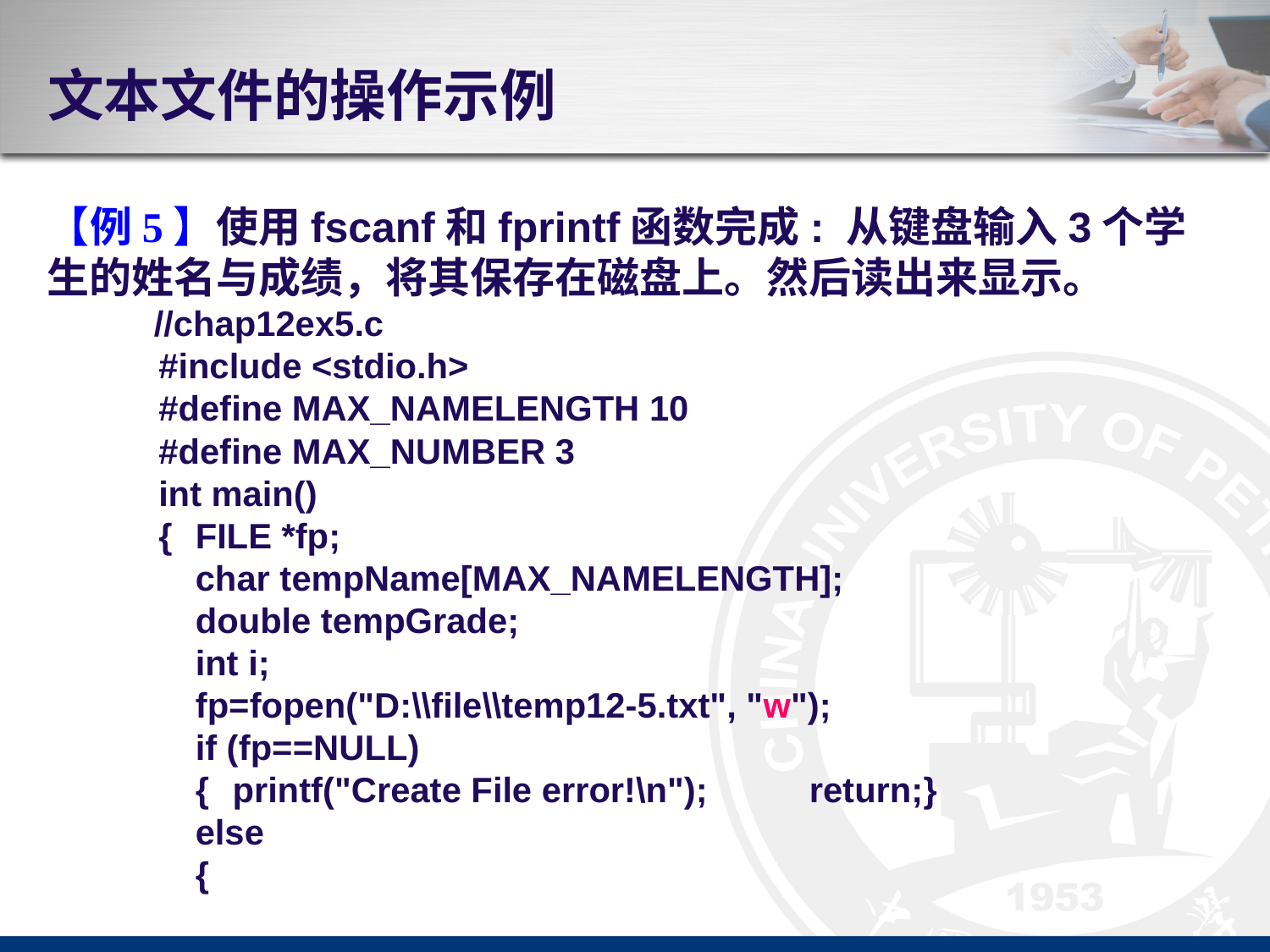

# 文本文件的操作示例
【例5】使用fscanf和fprintf函数完成: 从键盘输入3个学生的姓名与成绩，将其保存在磁盘上。然后读出来显示。
            //chap12ex5.c
	#include <stdio.h>
	#define MAX_NAMELENGTH 10
	#define MAX_NUMBER 3
	int main()
	{	FILE *fp;
		char tempName[MAX_NAMELENGTH];
		double tempGrade;
		int i;
		fp=fopen("D:\\file\\temp12-5.txt", "w");
		if (fp==NULL)
		{	printf("Create File error!\n");	return;}
		else
		{